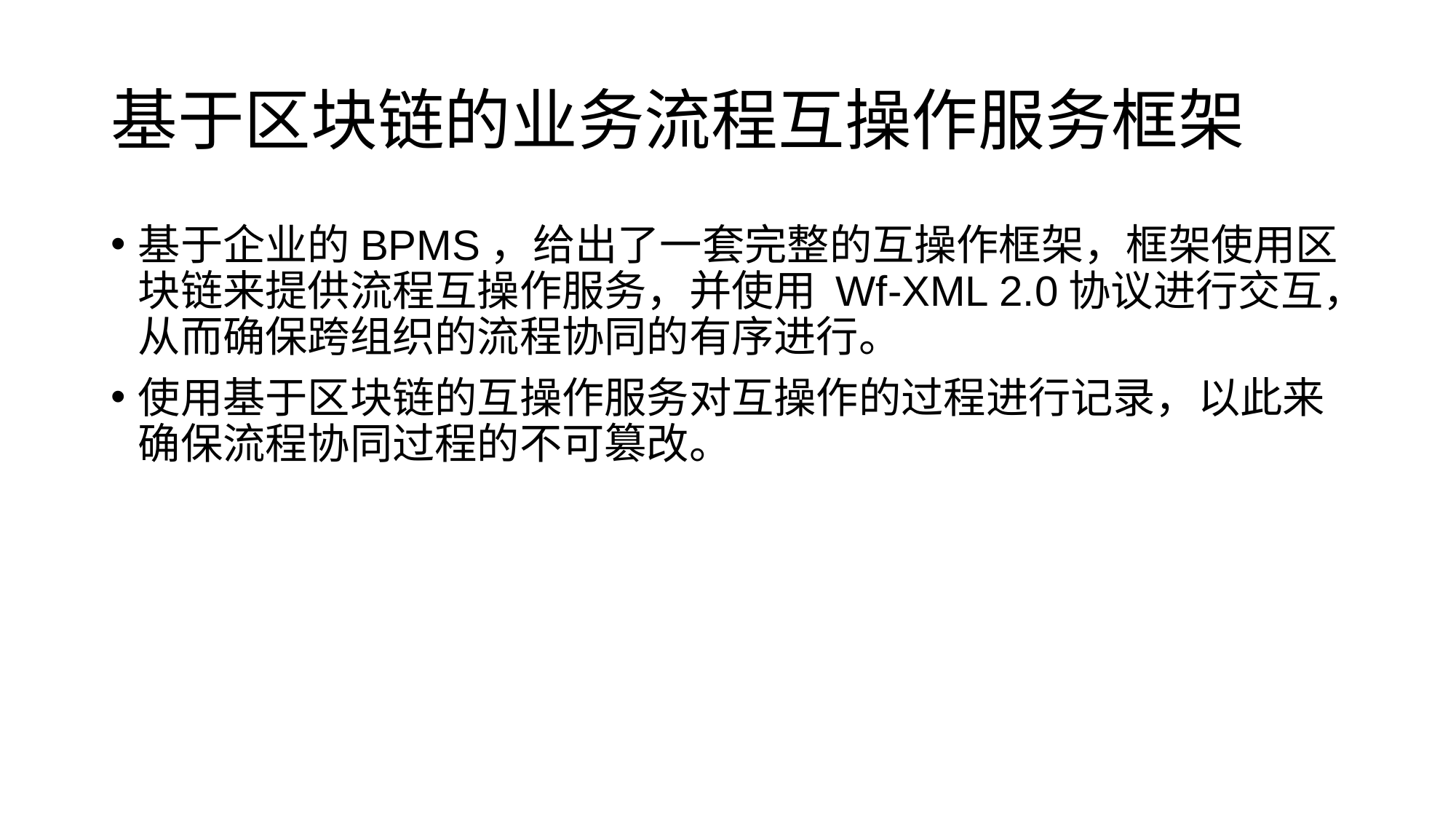

# 基于区块链的业务流程互操作服务框架
基于企业的BPMS，给出了一套完整的互操作框架，框架使用区块链来提供流程互操作服务，并使用 Wf-XML 2.0协议进行交互，从而确保跨组织的流程协同的有序进行。
使用基于区块链的互操作服务对互操作的过程进行记录，以此来确保流程协同过程的不可篡改。